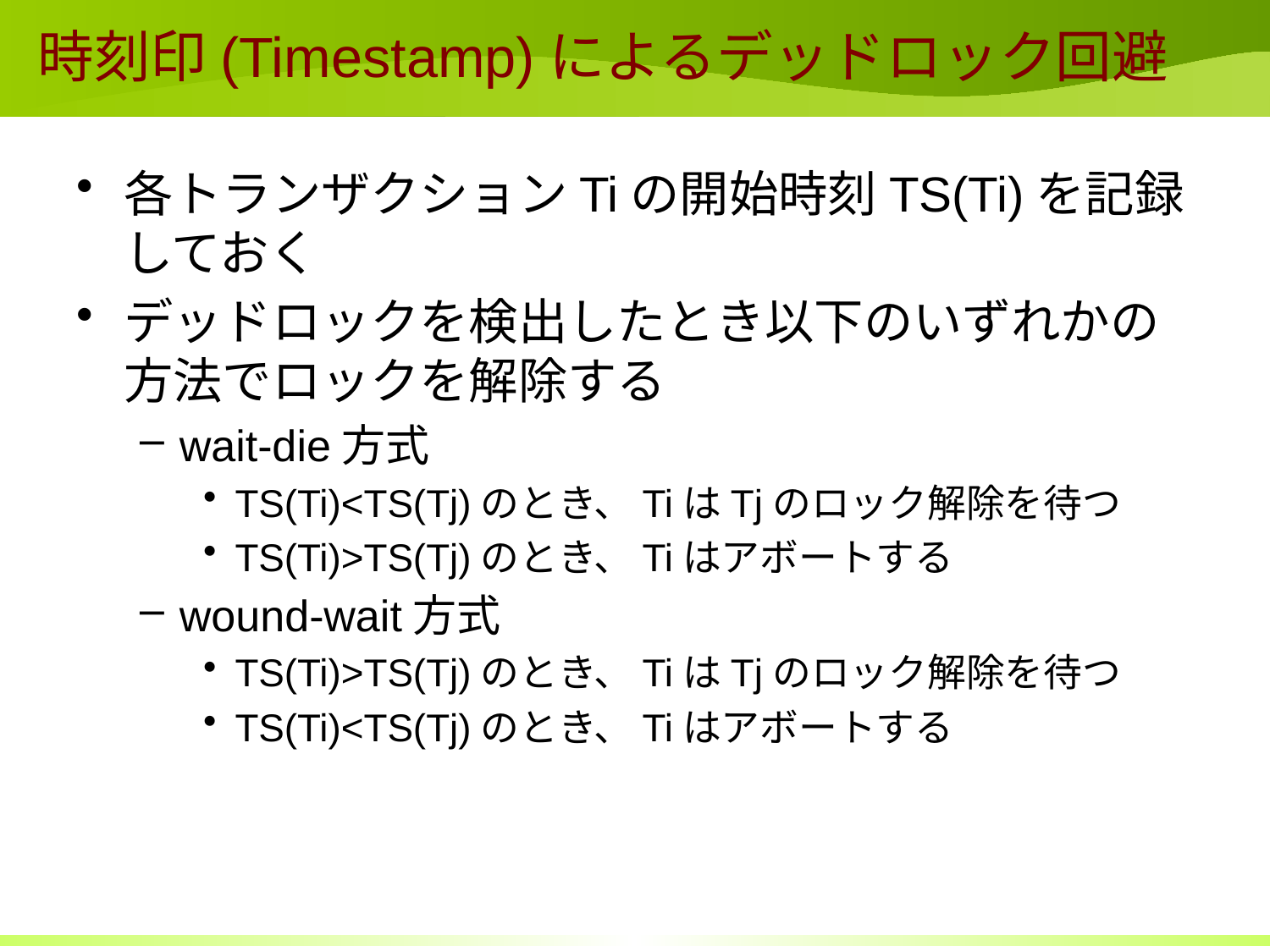

# 時刻印(Timestamp)によるデッドロック回避
各トランザクションTiの開始時刻TS(Ti)を記録しておく
デッドロックを検出したとき以下のいずれかの方法でロックを解除する
wait-die方式
TS(Ti)<TS(Tj)のとき、TiはTjのロック解除を待つ
TS(Ti)>TS(Tj)のとき、Tiはアボートする
wound-wait方式
TS(Ti)>TS(Tj)のとき、TiはTjのロック解除を待つ
TS(Ti)<TS(Tj)のとき、Tiはアボートする